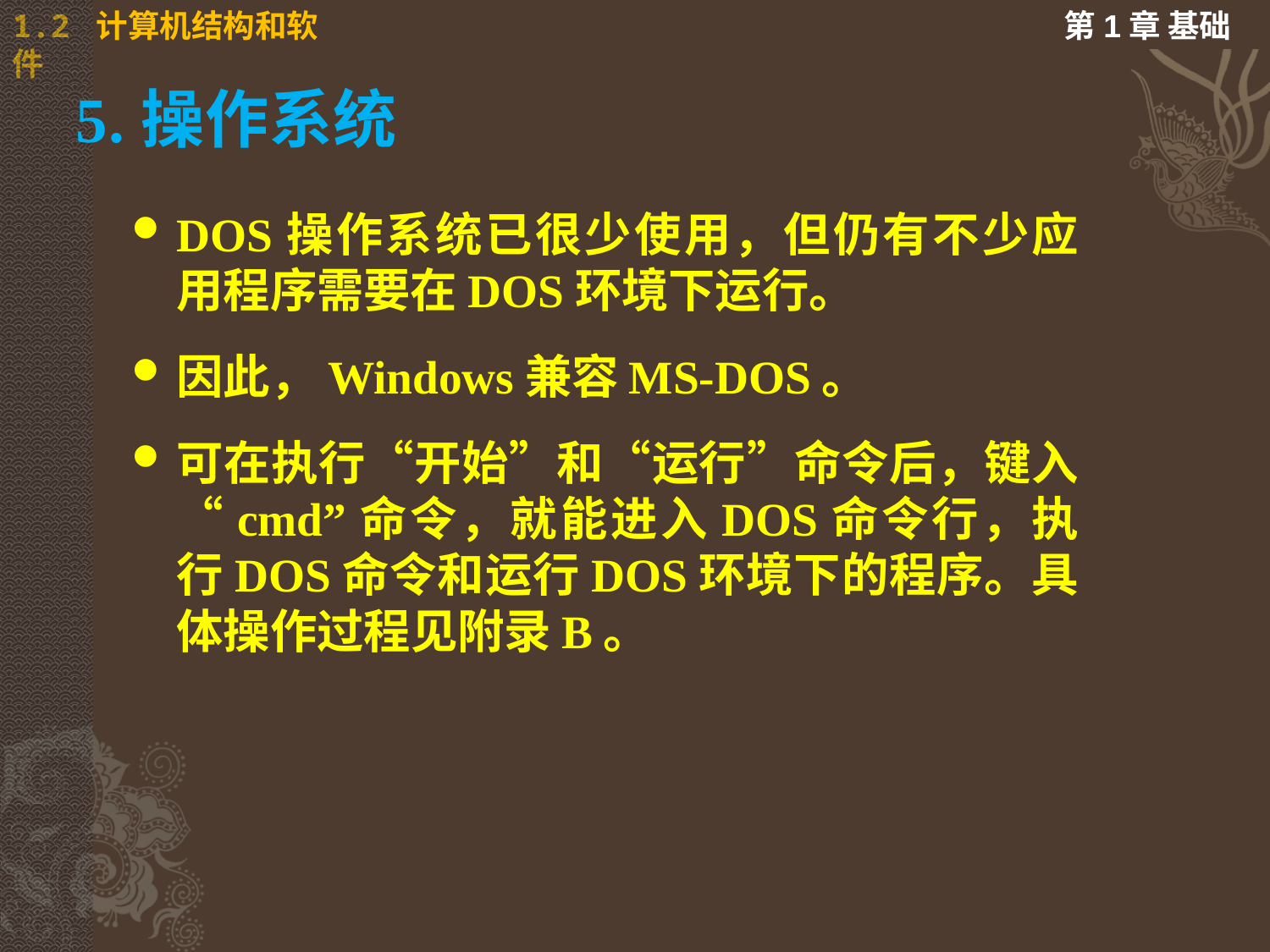

# 5.操作系统
DOS操作系统已很少使用，但仍有不少应用程序需要在DOS环境下运行。
因此，Windows兼容MS-DOS。
可在执行“开始”和“运行”命令后，键入“cmd”命令，就能进入DOS命令行，执行DOS命令和运行DOS环境下的程序。具体操作过程见附录B。